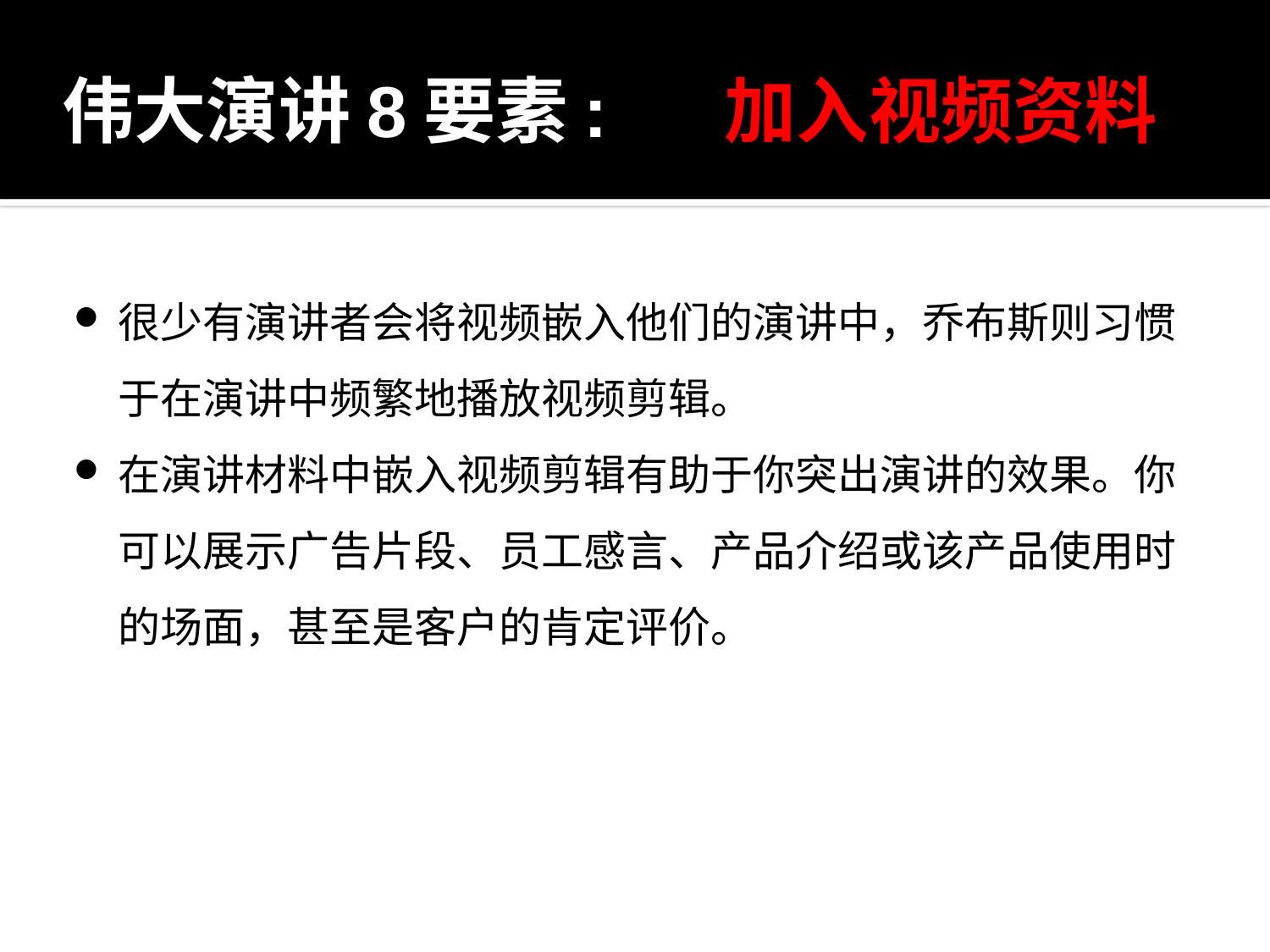

# 伟大演讲8要素:     加入视频资料
很少有演讲者会将视频嵌入他们的演讲中，乔布斯则习惯于在演讲中频繁地播放视频剪辑。
在演讲材料中嵌入视频剪辑有助于你突出演讲的效果。你可以展示广告片段、员工感言、产品介绍或该产品使用时的场面，甚至是客户的肯定评价。